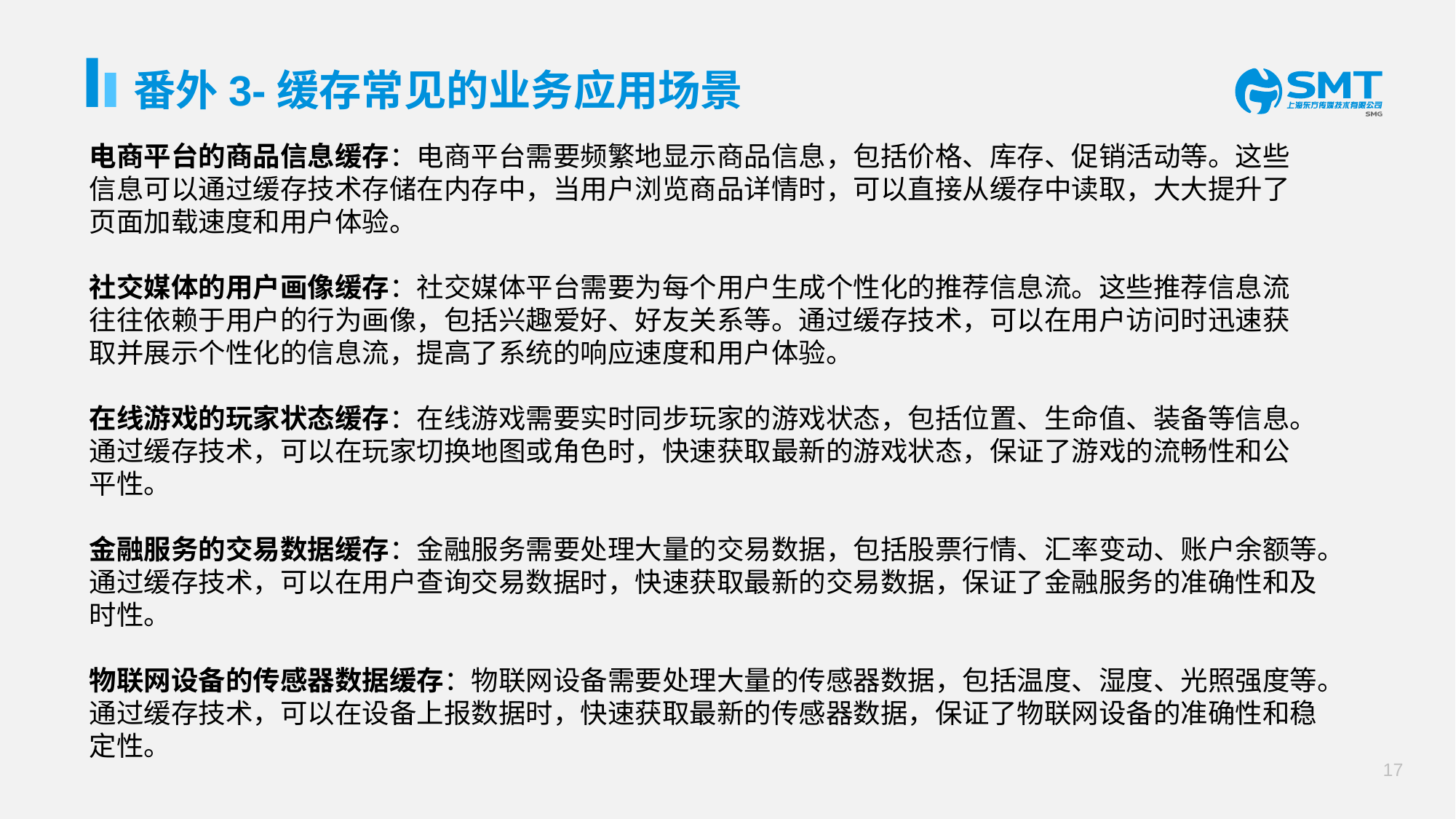

# 番外3-缓存常见的业务应用场景
电商平台的商品信息缓存：电商平台需要频繁地显示商品信息，包括价格、库存、促销活动等。这些
信息可以通过缓存技术存储在内存中，当用户浏览商品详情时，可以直接从缓存中读取，大大提升了
页面加载速度和用户体验。

社交媒体的用户画像缓存：社交媒体平台需要为每个用户生成个性化的推荐信息流。这些推荐信息流
往往依赖于用户的行为画像，包括兴趣爱好、好友关系等。通过缓存技术，可以在用户访问时迅速获
取并展示个性化的信息流，提高了系统的响应速度和用户体验。

在线游戏的玩家状态缓存：在线游戏需要实时同步玩家的游戏状态，包括位置、生命值、装备等信息。
通过缓存技术，可以在玩家切换地图或角色时，快速获取最新的游戏状态，保证了游戏的流畅性和公
平性。

金融服务的交易数据缓存：金融服务需要处理大量的交易数据，包括股票行情、汇率变动、账户余额等。
通过缓存技术，可以在用户查询交易数据时，快速获取最新的交易数据，保证了金融服务的准确性和及
时性。

物联网设备的传感器数据缓存：物联网设备需要处理大量的传感器数据，包括温度、湿度、光照强度等。
通过缓存技术，可以在设备上报数据时，快速获取最新的传感器数据，保证了物联网设备的准确性和稳
定性。

17